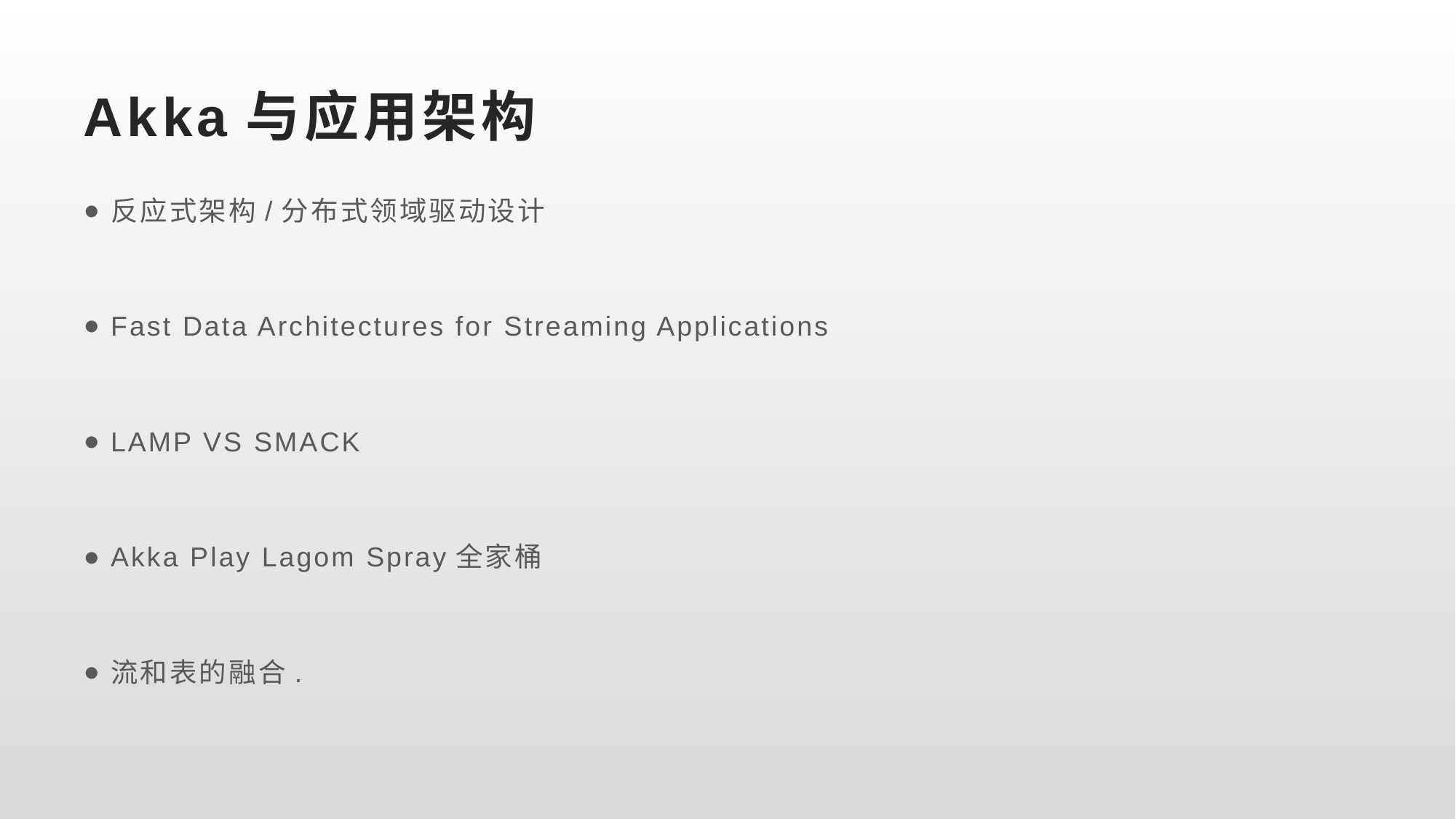

# Akka与应用架构
反应式架构/分布式领域驱动设计

Fast Data Architectures for Streaming Applications

LAMP VS SMACK

Akka Play Lagom Spray全家桶

流和表的融合.